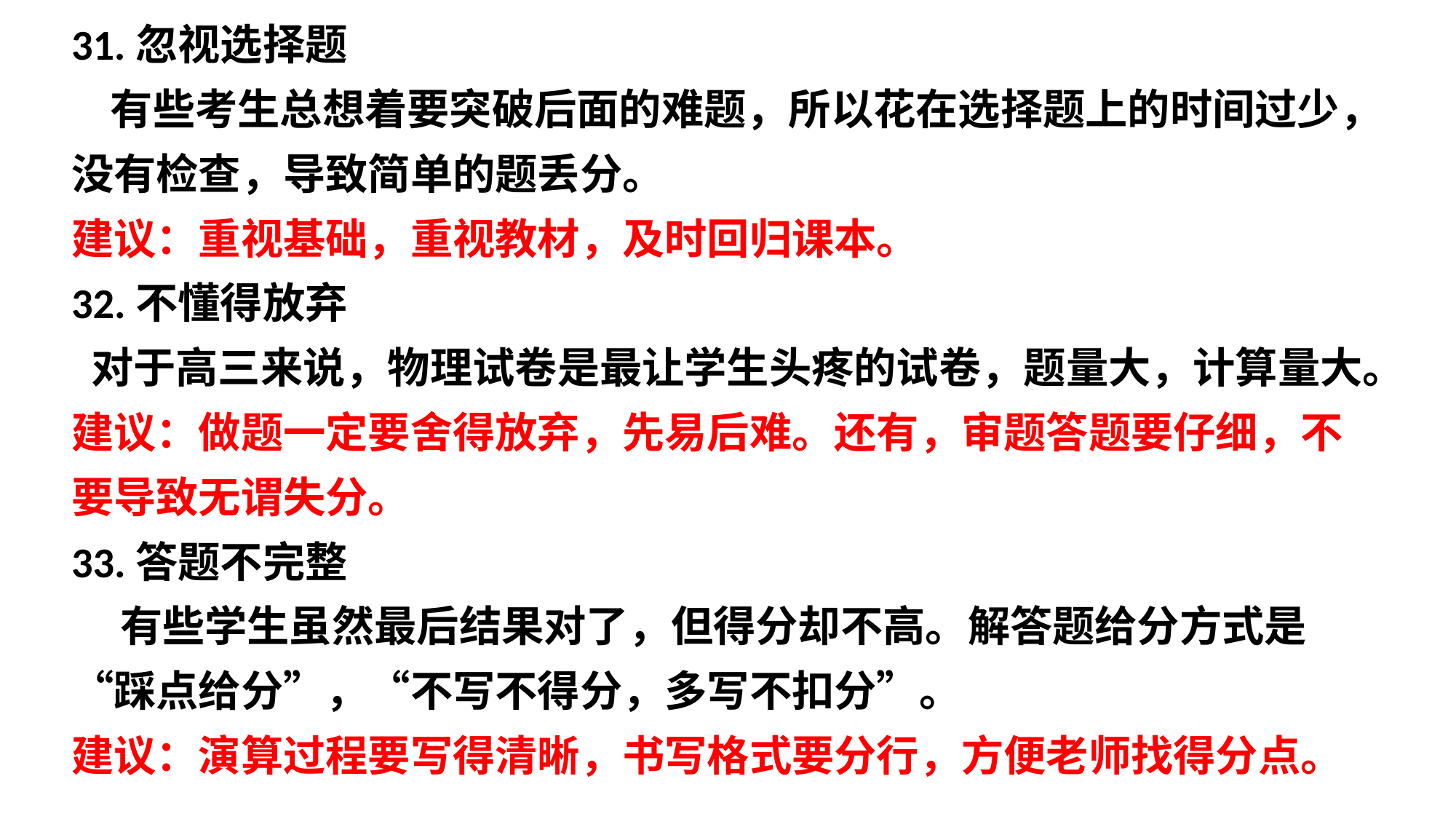

31.忽视选择题   有些考生总想着要突破后面的难题，所以花在选择题上的时间过少，没有检查，导致简单的题丢分。
建议：重视基础，重视教材，及时回归课本。
32.不懂得放弃 对于高三来说，物理试卷是最让学生头疼的试卷，题量大，计算量大。
建议：做题一定要舍得放弃，先易后难。还有，审题答题要仔细，不要导致无谓失分。
33.答题不完整    有些学生虽然最后结果对了，但得分却不高。解答题给分方式是“踩点给分”，“不写不得分，多写不扣分”。
建议：演算过程要写得清晰，书写格式要分行，方便老师找得分点。